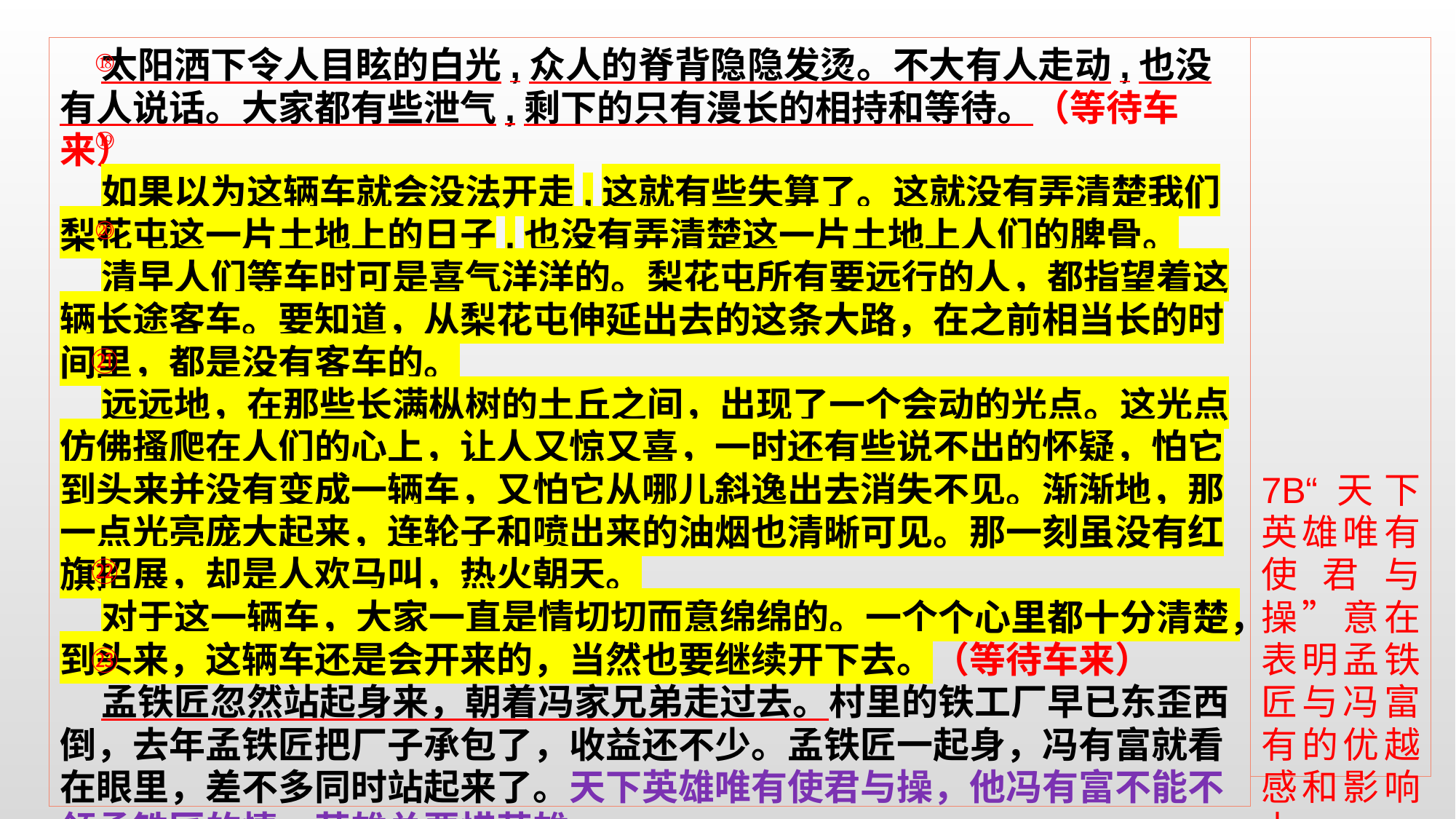

7B“天下英雄唯有使君与操”意在表明孟铁匠与冯富有的优越感和影响力。
    太阳洒下令人目眩的白光,众人的脊背隐隐发烫。不大有人走动,也没有人说话。大家都有些泄气,剩下的只有漫长的相持和等待。（等待车来）
    如果以为这辆车就会没法开走,这就有些失算了。这就没有弄清楚我们梨花屯这一片土地上的日子,也没有弄清楚这一片土地上人们的脾骨。
    清早人们等车时可是喜气洋洋的。梨花屯所有要远行的人，都指望着这辆长途客车。要知道，从梨花屯伸延出去的这条大路，在之前相当长的时间里，都是没有客车的。
    远远地，在那些长满枞树的土丘之间，出现了一个会动的光点。这光点仿佛搔爬在人们的心上，让人又惊又喜，一时还有些说不出的怀疑，怕它到头来并没有变成一辆车，又怕它从哪儿斜逸出去消失不见。渐渐地，那一点光亮庞大起来，连轮子和喷出来的油烟也清晰可见。那一刻虽没有红旗招展，却是人欢马叫，热火朝天。
    对于这一辆车，大家一直是情切切而意绵绵的。一个个心里都十分清楚，到头来，这辆车还是会开来的，当然也要继续开下去。（等待车来）
    孟铁匠忽然站起身来，朝着冯家兄弟走过去。村里的铁工厂早已东歪西倒，去年孟铁匠把厂子承包了，收益还不少。孟铁匠一起身，冯有富就看在眼里，差不多同时站起来了。天下英雄唯有使君与操，他冯有富不能不领孟铁匠的情，英雄总要惜英雄。
⑱
⑲
⑳
㉑
㉒
㉓